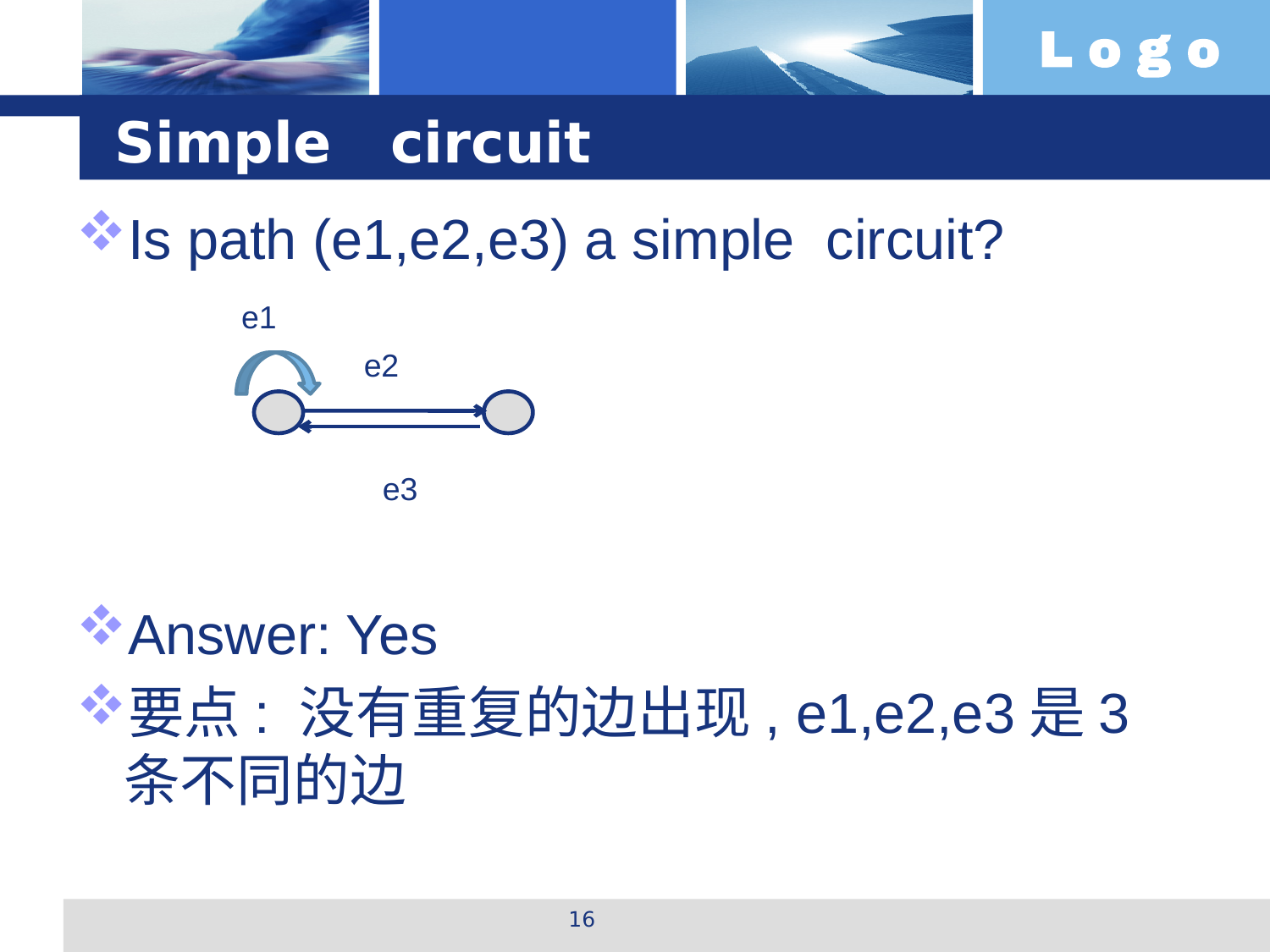

# Simple   circuit
Is path (e1,e2,e3) a simple  circuit?

Answer: Yes
要点: 没有重复的边出现, e1,e2,e3是3条不同的边
e1
e2

e3
16